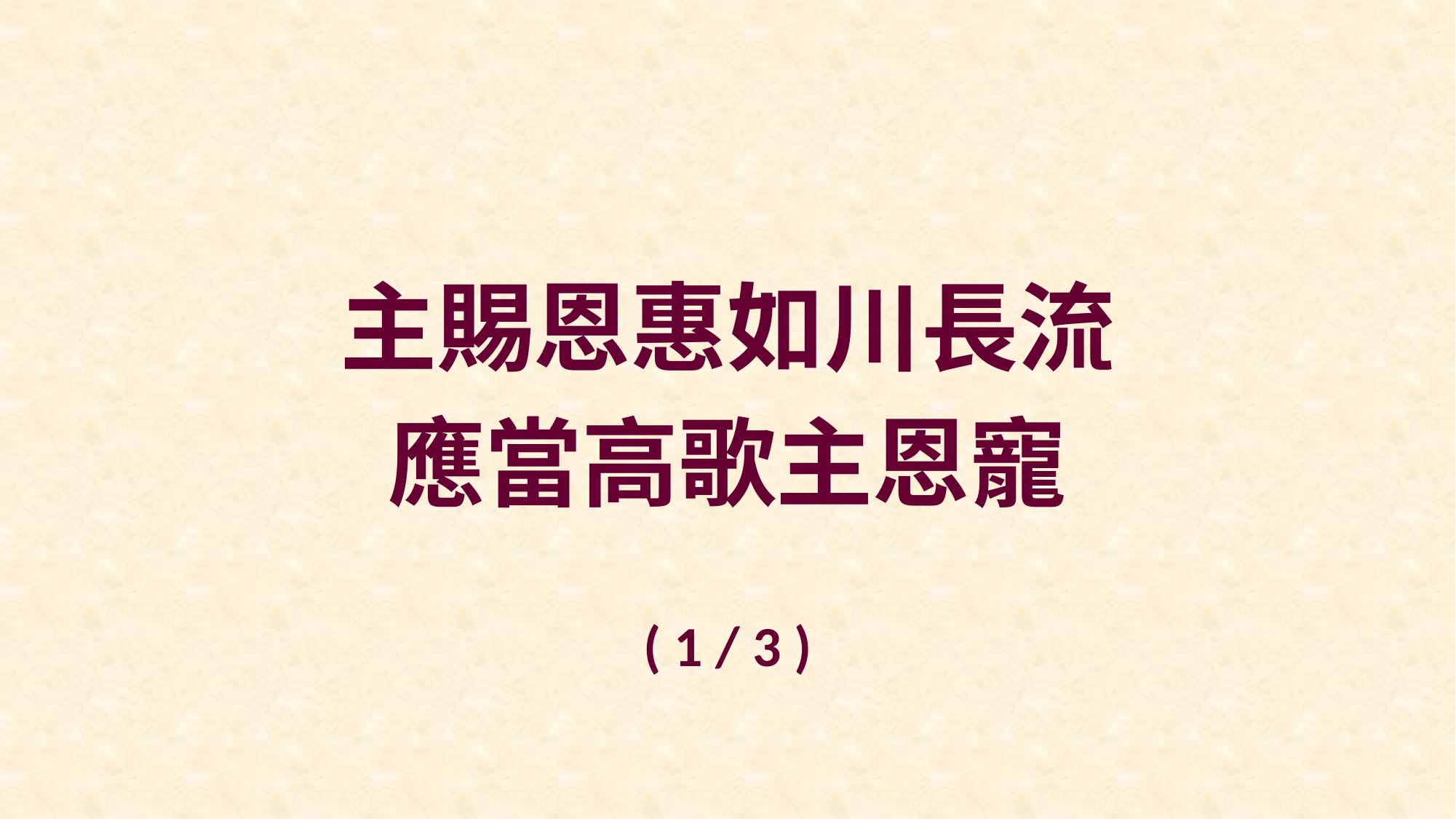

主賜恩惠如川長流
應當高歌主恩寵
( 1 / 3 )